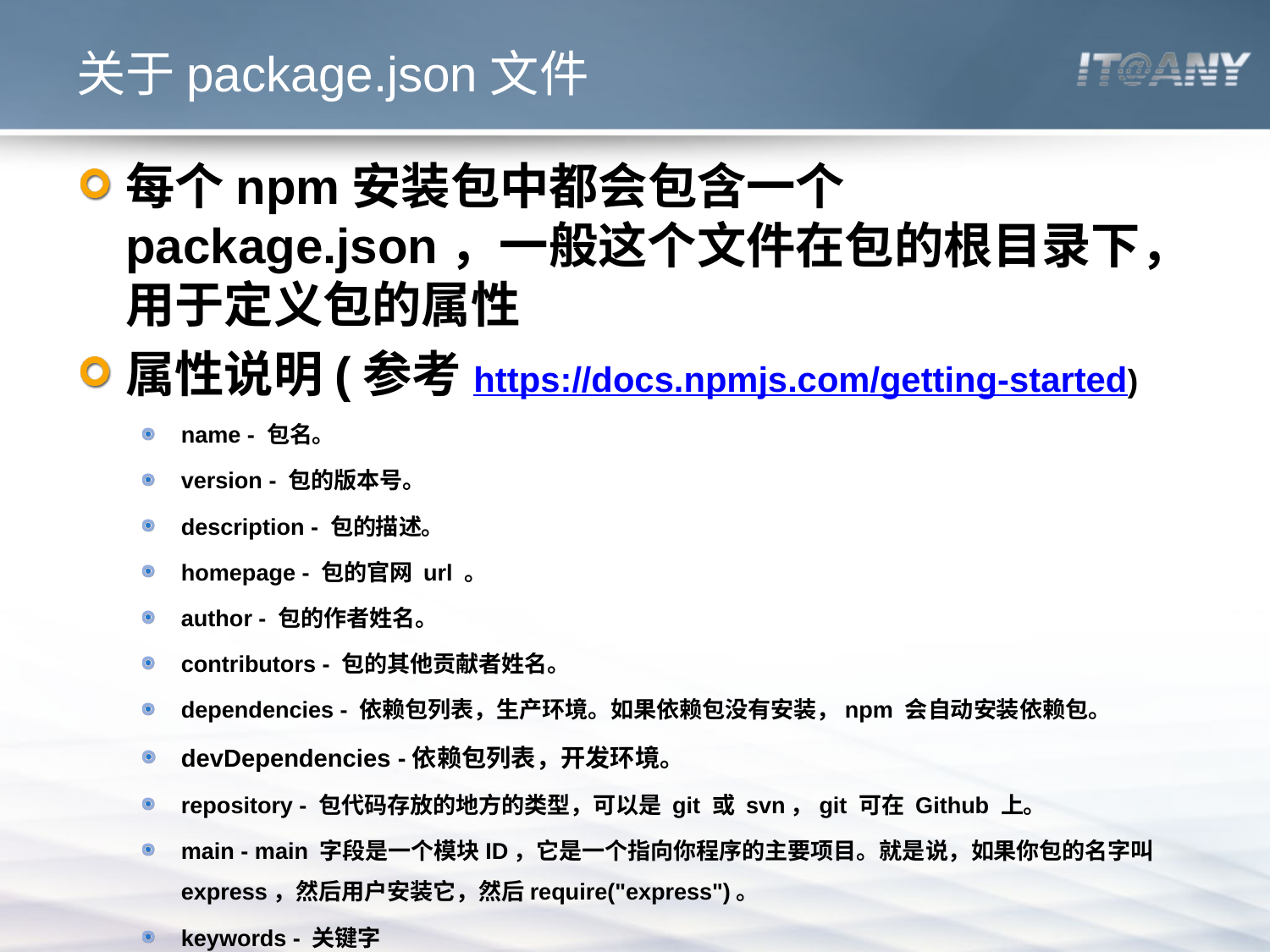

# 关于package.json文件
每个npm安装包中都会包含一个package.json，一般这个文件在包的根目录下，用于定义包的属性
属性说明(参考https://docs.npmjs.com/getting-started)
name - 包名。
version - 包的版本号。
description - 包的描述。
homepage - 包的官网 url 。
author - 包的作者姓名。
contributors - 包的其他贡献者姓名。
dependencies - 依赖包列表，生产环境。如果依赖包没有安装，npm 会自动安装依赖包。
devDependencies -依赖包列表，开发环境。
repository - 包代码存放的地方的类型，可以是 git 或 svn，git 可在 Github 上。
main - main 字段是一个模块ID，它是一个指向你程序的主要项目。就是说，如果你包的名字叫 express，然后用户安装它，然后require("express")。
keywords - 关键字